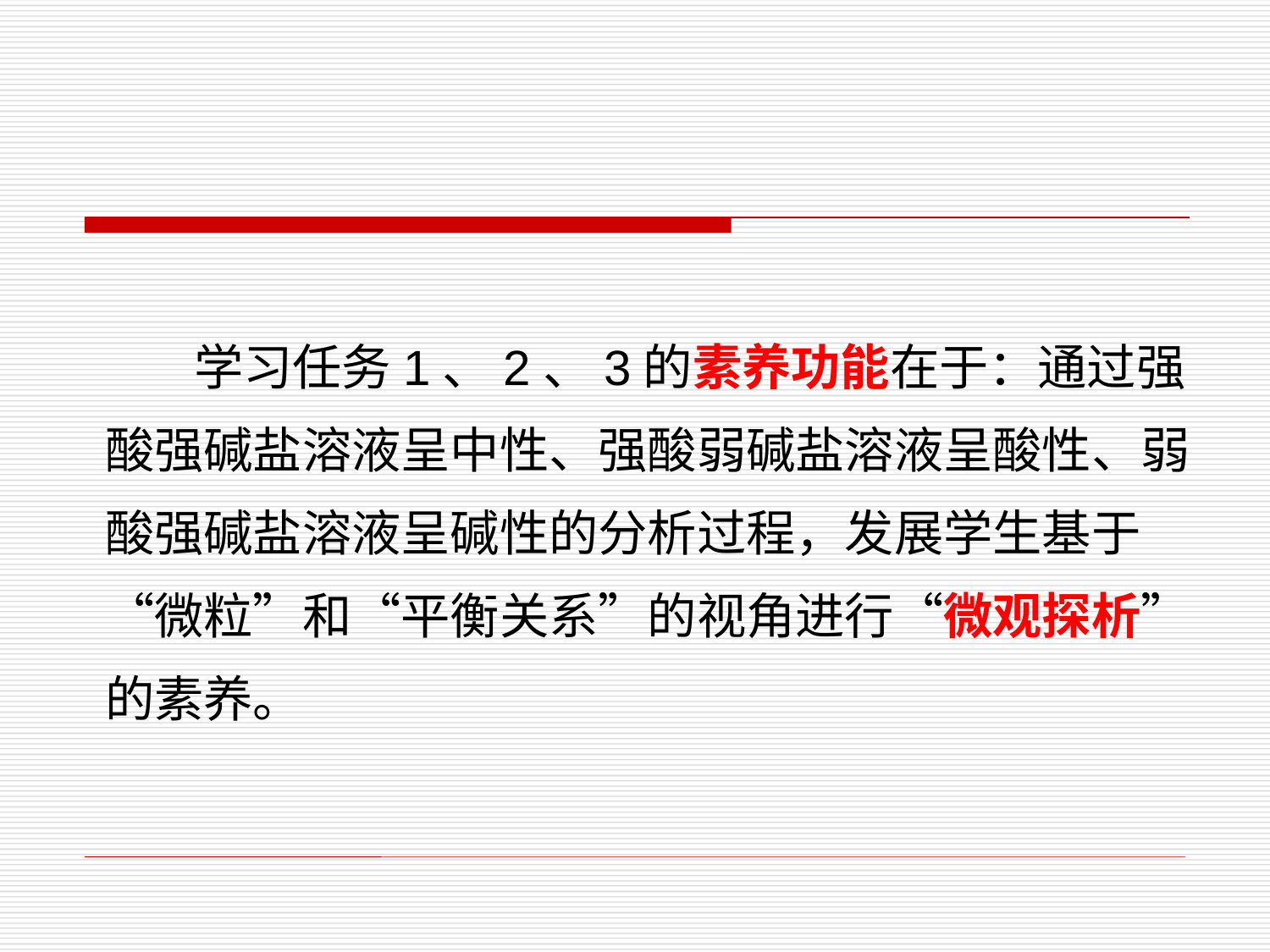

学习任务1、2、3的素养功能在于：通过强酸强碱盐溶液呈中性、强酸弱碱盐溶液呈酸性、弱酸强碱盐溶液呈碱性的分析过程，发展学生基于“微粒”和“平衡关系”的视角进行“微观探析”的素养。